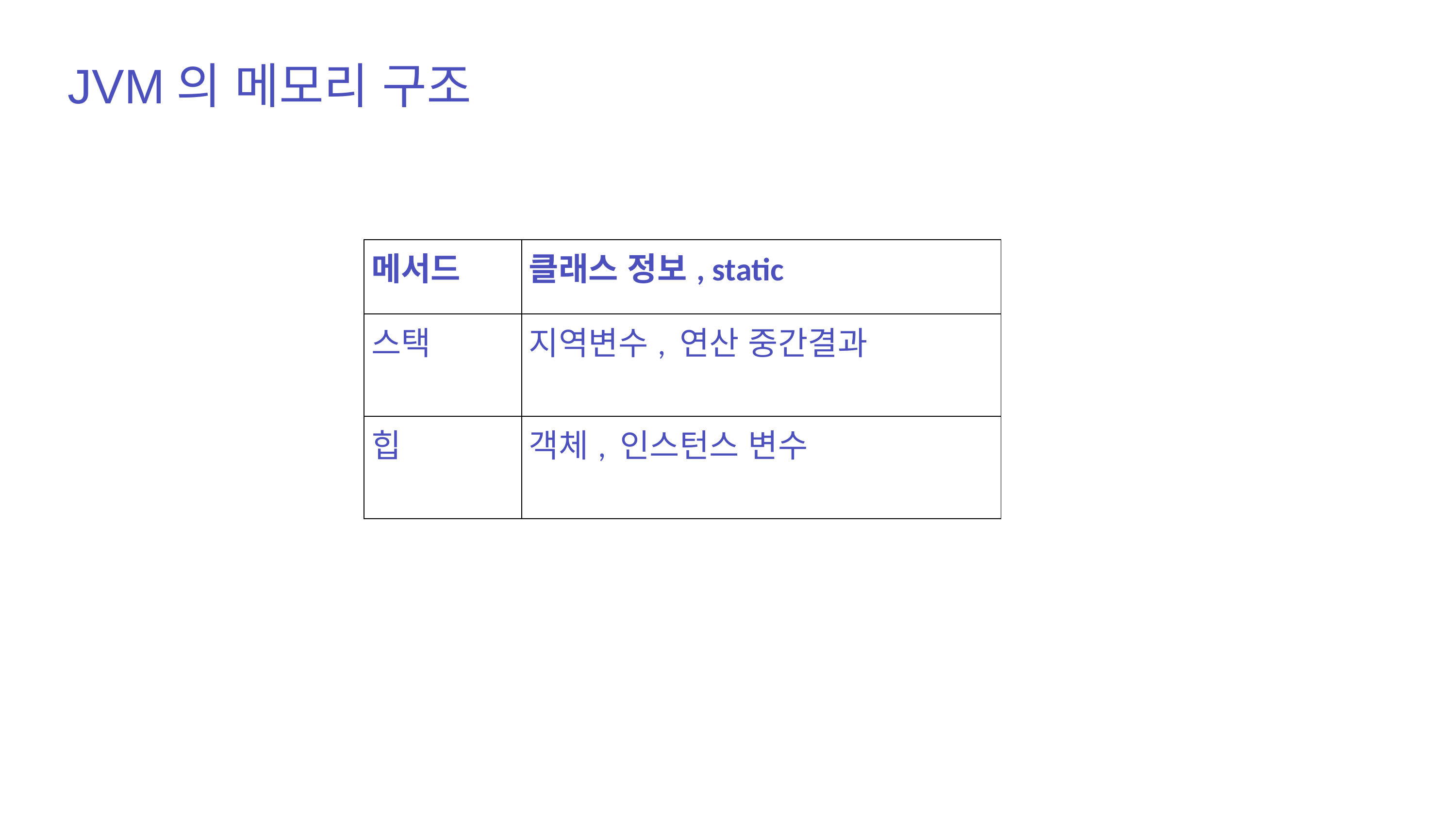

JVM의 메모리 구조
| 메서드 | 클래스 정보, static |
| --- | --- |
| 스택 | 지역변수, 연산 중간결과 |
| 힙 | 객체, 인스턴스 변수 |